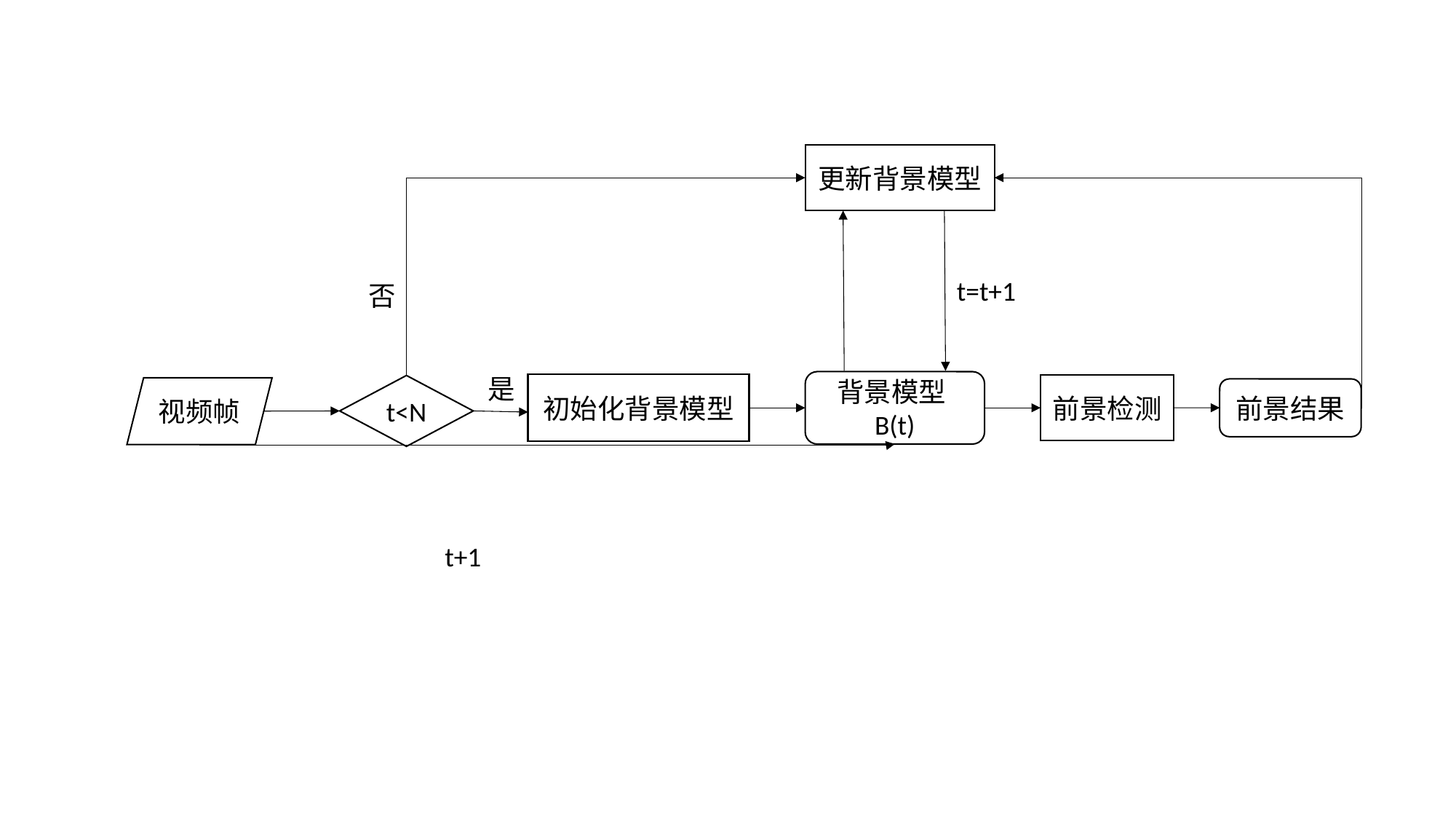

更新背景模型
t=t+1
否
是
背景模型B(t)
初始化背景模型
前景检测
t<N
视频帧
前景结果
t+1